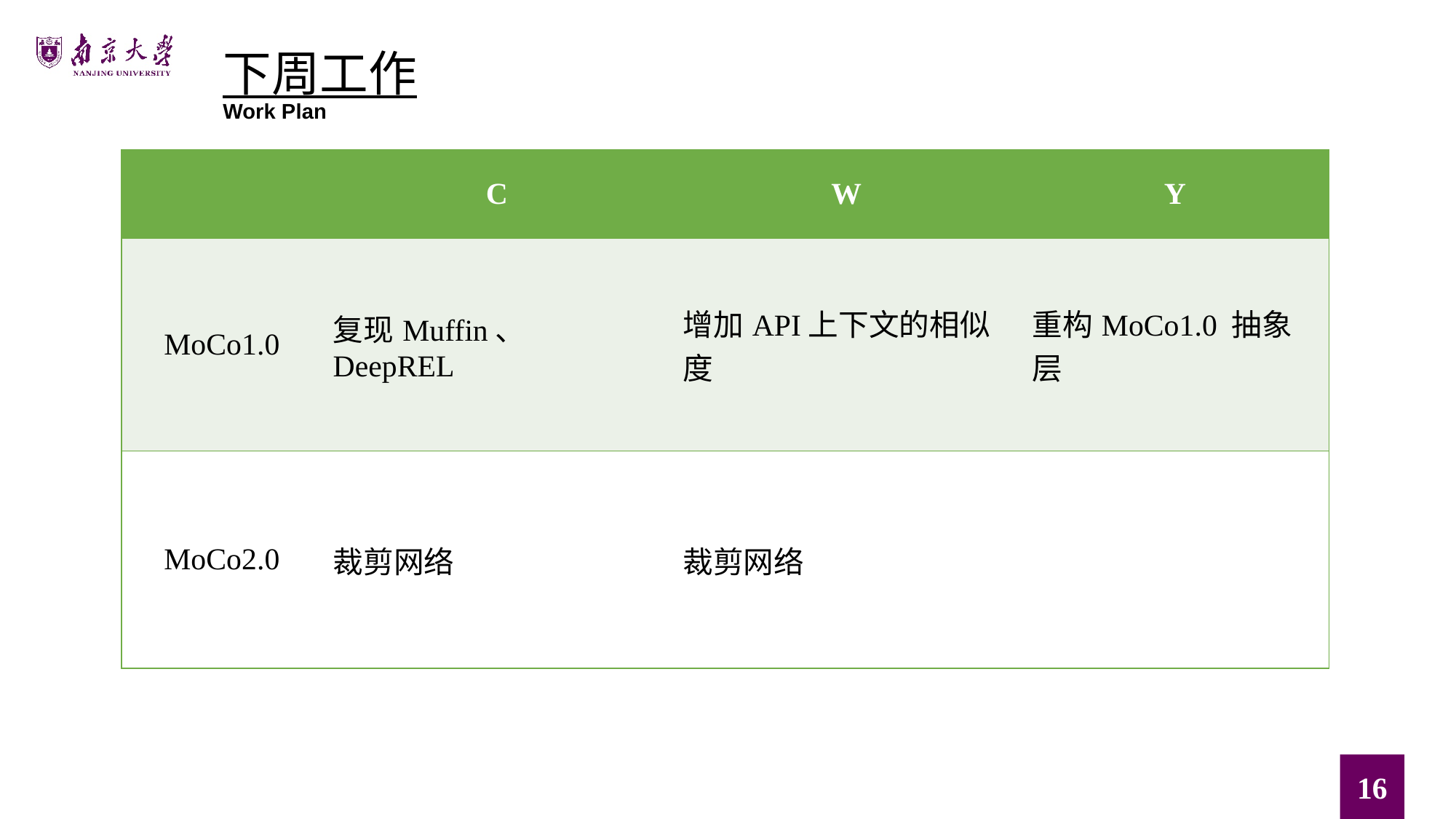

下周工作
Work Plan
|  | C | W | Y |
| --- | --- | --- | --- |
| MoCo1.0 | 复现Muffin、 DeepREL | 增加API上下文的相似度 | 重构MoCo1.0 抽象层 |
| MoCo2.0 | 裁剪网络 | 裁剪网络 |  |
16